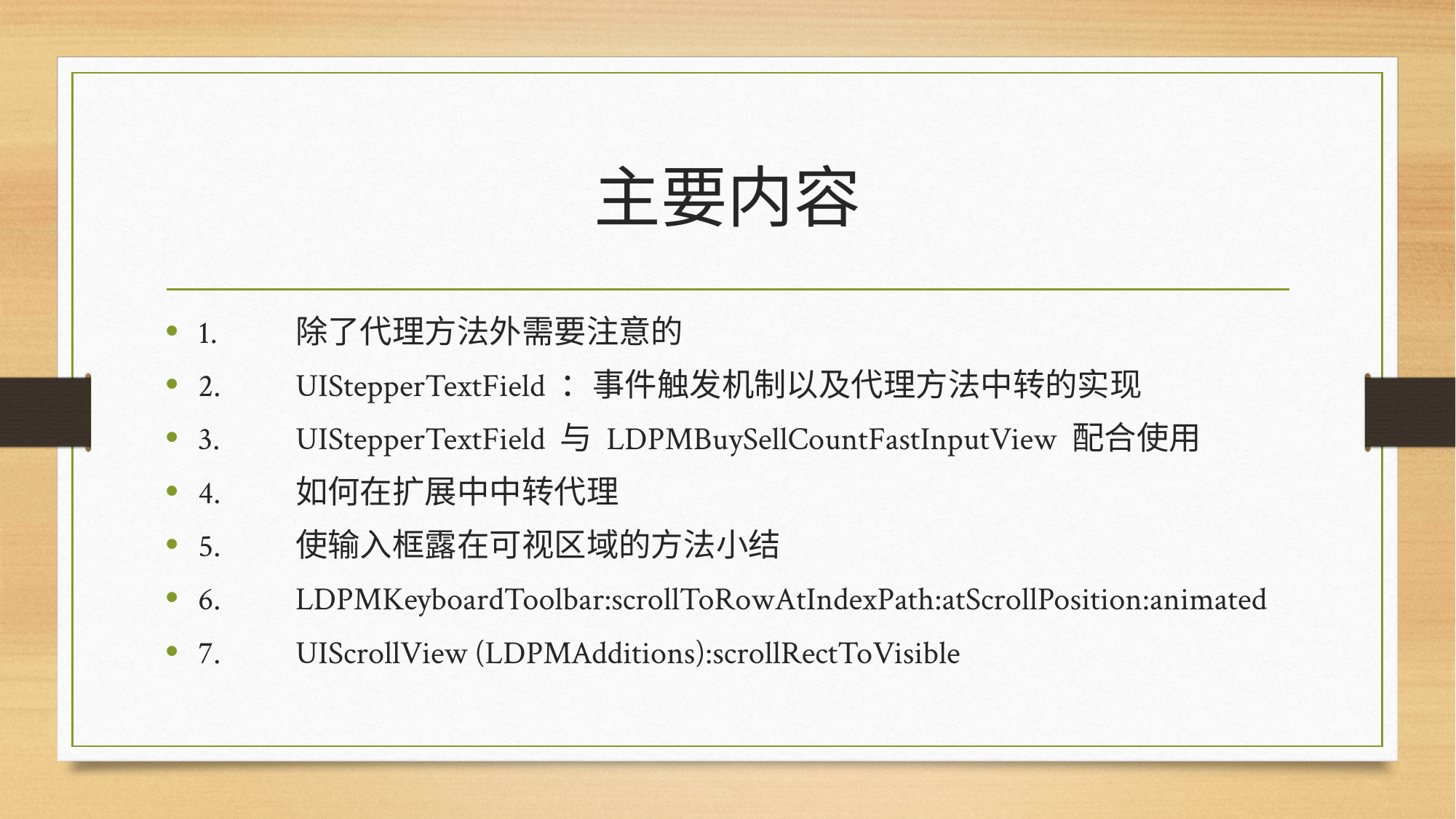

# 主要内容
1.	除了代理方法外需要注意的
2. 	UIStepperTextField ：事件触发机制以及代理方法中转的实现
3. 	UIStepperTextField 与 LDPMBuySellCountFastInputView 配合使用
4. 	如何在扩展中中转代理
5.	使输入框露在可视区域的方法小结
6.   	LDPMKeyboardToolbar:scrollToRowAtIndexPath:atScrollPosition:animated
7. 	UIScrollView (LDPMAdditions):scrollRectToVisible